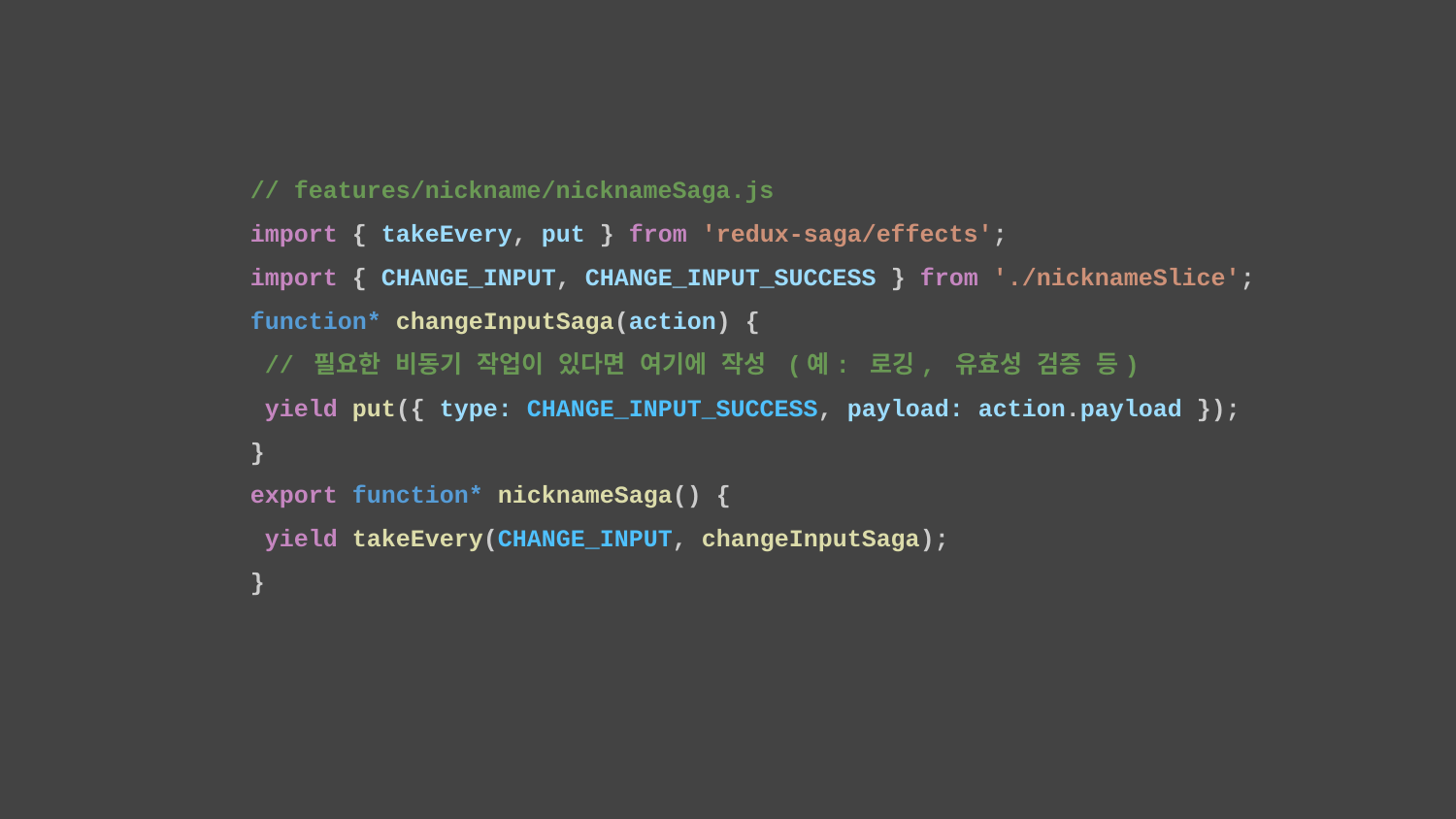

// features/nickname/nicknameSaga.js
import { takeEvery, put } from 'redux-saga/effects';
import { CHANGE_INPUT, CHANGE_INPUT_SUCCESS } from './nicknameSlice';
function* changeInputSaga(action) {
 // 필요한 비동기 작업이 있다면 여기에 작성 (예: 로깅, 유효성 검증 등)
 yield put({ type: CHANGE_INPUT_SUCCESS, payload: action.payload });
}
export function* nicknameSaga() {
 yield takeEvery(CHANGE_INPUT, changeInputSaga);
}